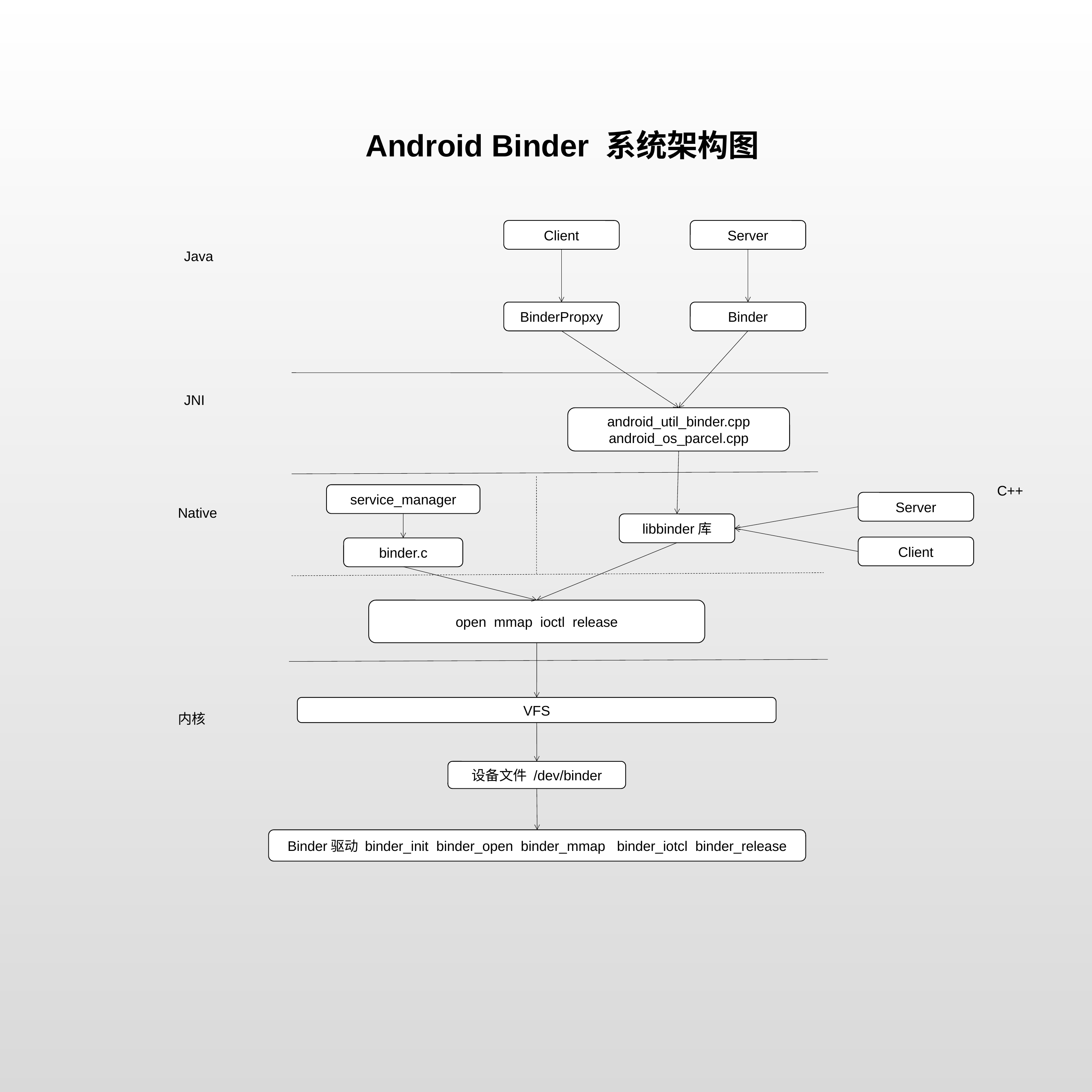

Android Binder 系统架构图
Client
Server
Java
BinderPropxy
Binder
JNI
android_util_binder.cpp
android_os_parcel.cpp
C++
service_manager
Server
Native
libbinder库
Client
binder.c
open  mmap  ioctl  release
VFS
内核
设备文件 /dev/binder
Binder驱动 binder_init  binder_open  binder_mmap   binder_iotcl  binder_release